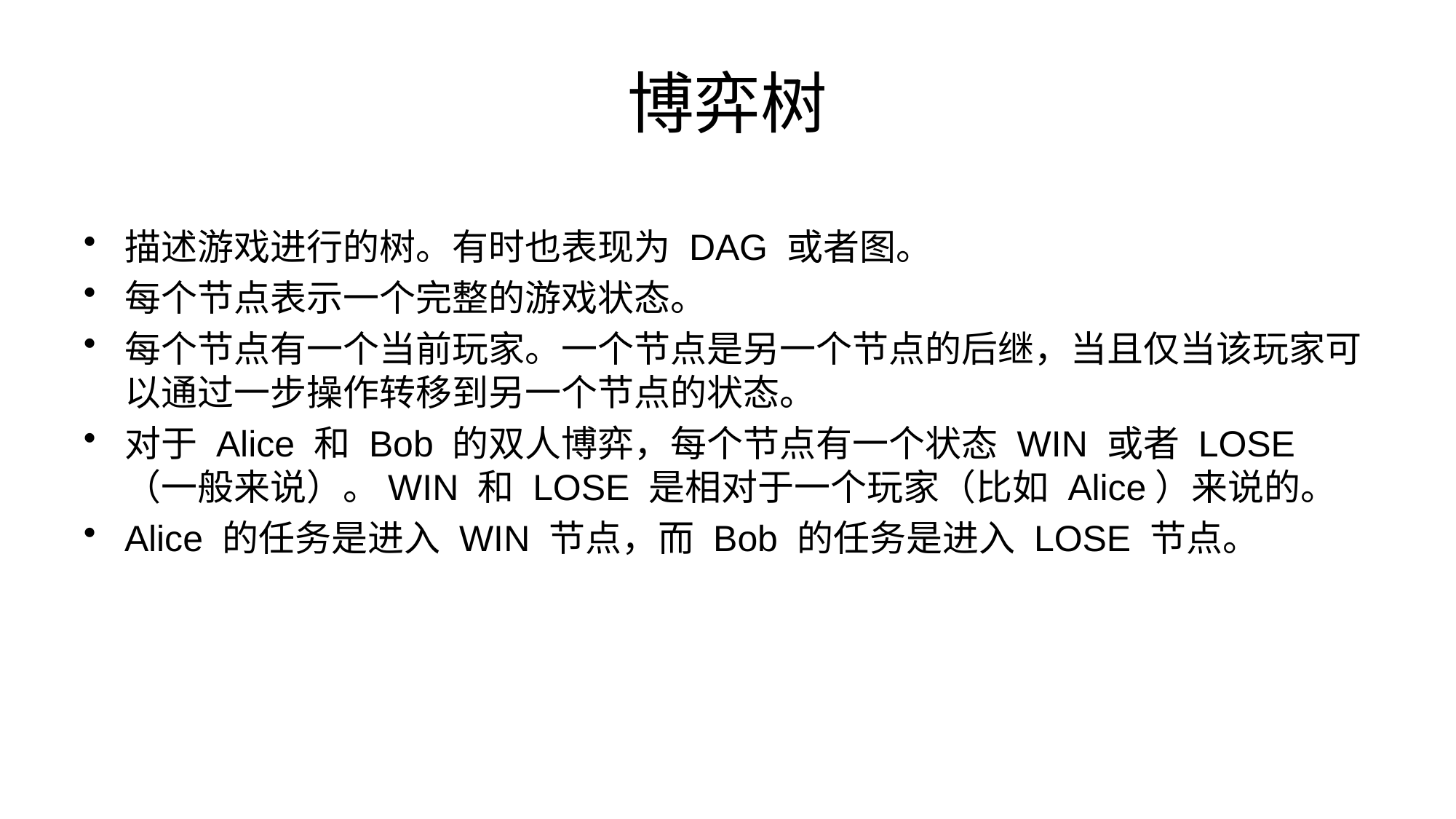

# 博弈树
描述游戏进行的树。有时也表现为 DAG 或者图。
每个节点表示一个完整的游戏状态。
每个节点有一个当前玩家。一个节点是另一个节点的后继，当且仅当该玩家可以通过一步操作转移到另一个节点的状态。
对于 Alice 和 Bob 的双人博弈，每个节点有一个状态 WIN 或者 LOSE（一般来说）。WIN 和 LOSE 是相对于一个玩家（比如 Alice）来说的。
Alice 的任务是进入 WIN 节点，而 Bob 的任务是进入 LOSE 节点。